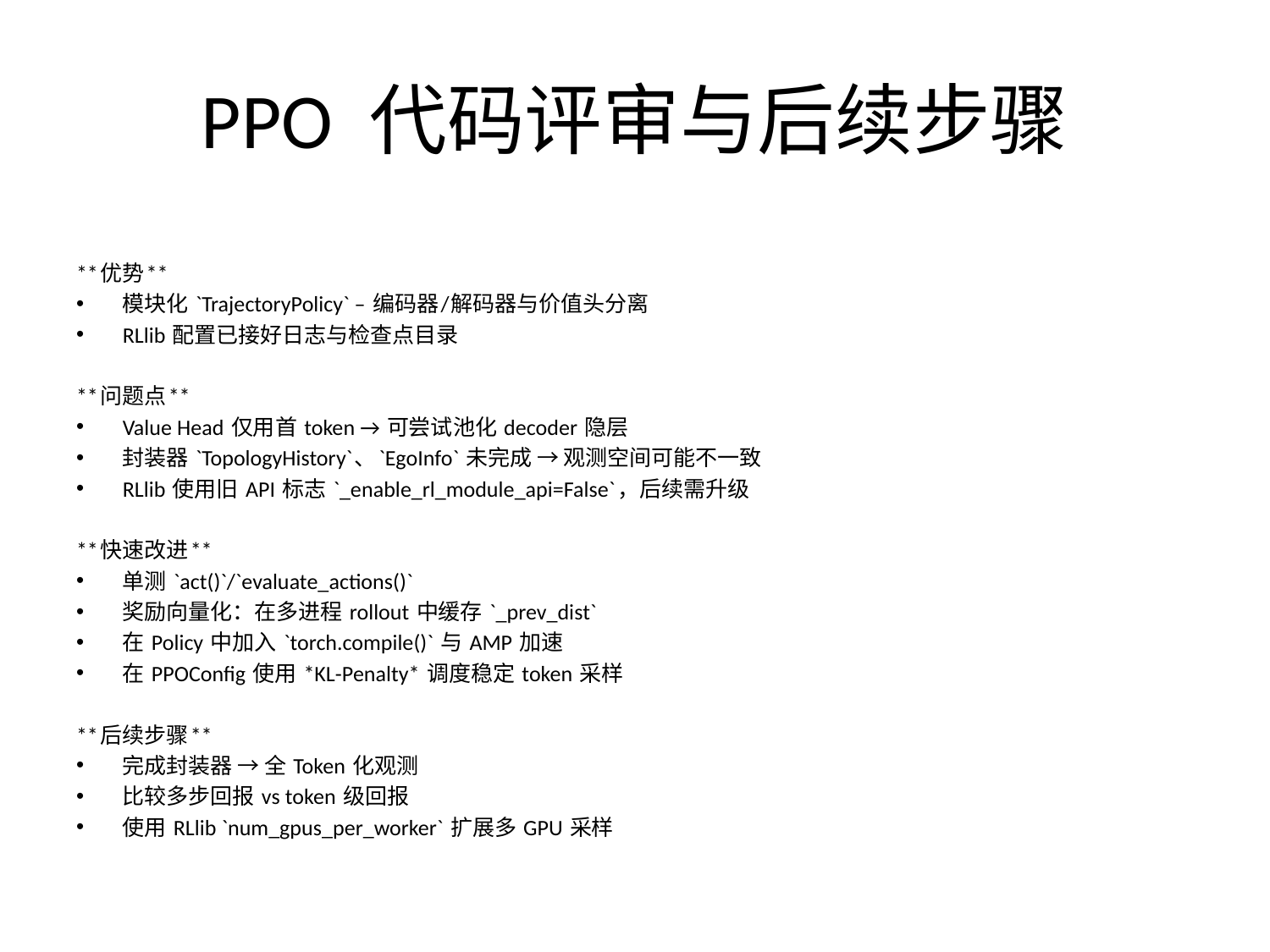

# PPO 代码评审与后续步骤

**优势**
模块化 `TrajectoryPolicy` – 编码器/解码器与价值头分离
RLlib 配置已接好日志与检查点目录

**问题点**
Value Head 仅用首 token → 可尝试池化 decoder 隐层
封装器 `TopologyHistory`、`EgoInfo` 未完成 → 观测空间可能不一致
RLlib 使用旧 API 标志 `_enable_rl_module_api=False`，后续需升级

**快速改进**
单测 `act()`/`evaluate_actions()`
奖励向量化：在多进程 rollout 中缓存 `_prev_dist`
在 Policy 中加入 `torch.compile()` 与 AMP 加速
在 PPOConfig 使用 *KL-Penalty* 调度稳定 token 采样

**后续步骤**
完成封装器 → 全 Token 化观测
比较多步回报 vs token 级回报
使用 RLlib `num_gpus_per_worker` 扩展多 GPU 采样